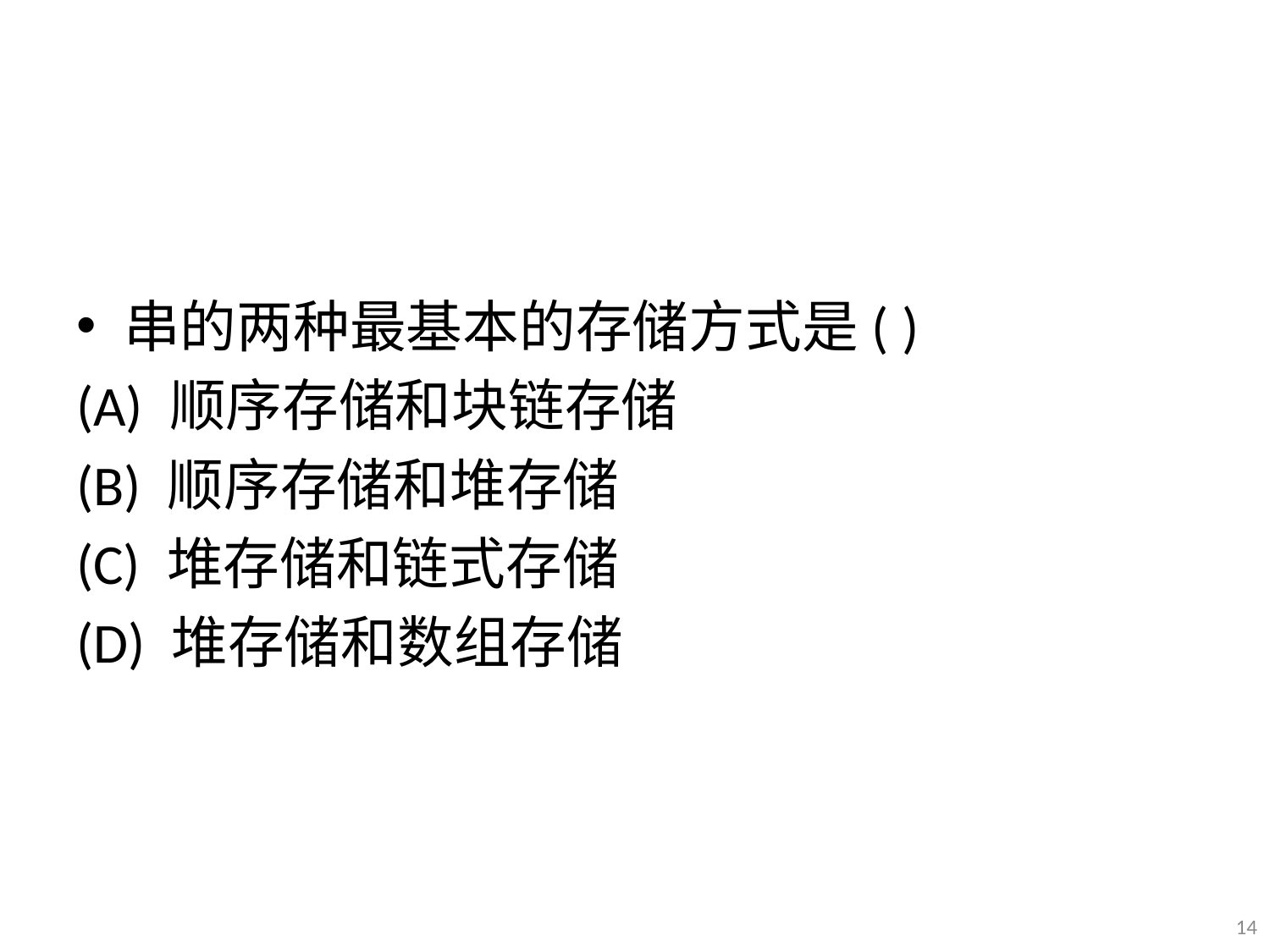

#

串的两种最基本的存储方式是( )
(A) 顺序存储和块链存储
(B) 顺序存储和堆存储
(C) 堆存储和链式存储
(D) 堆存储和数组存储

14